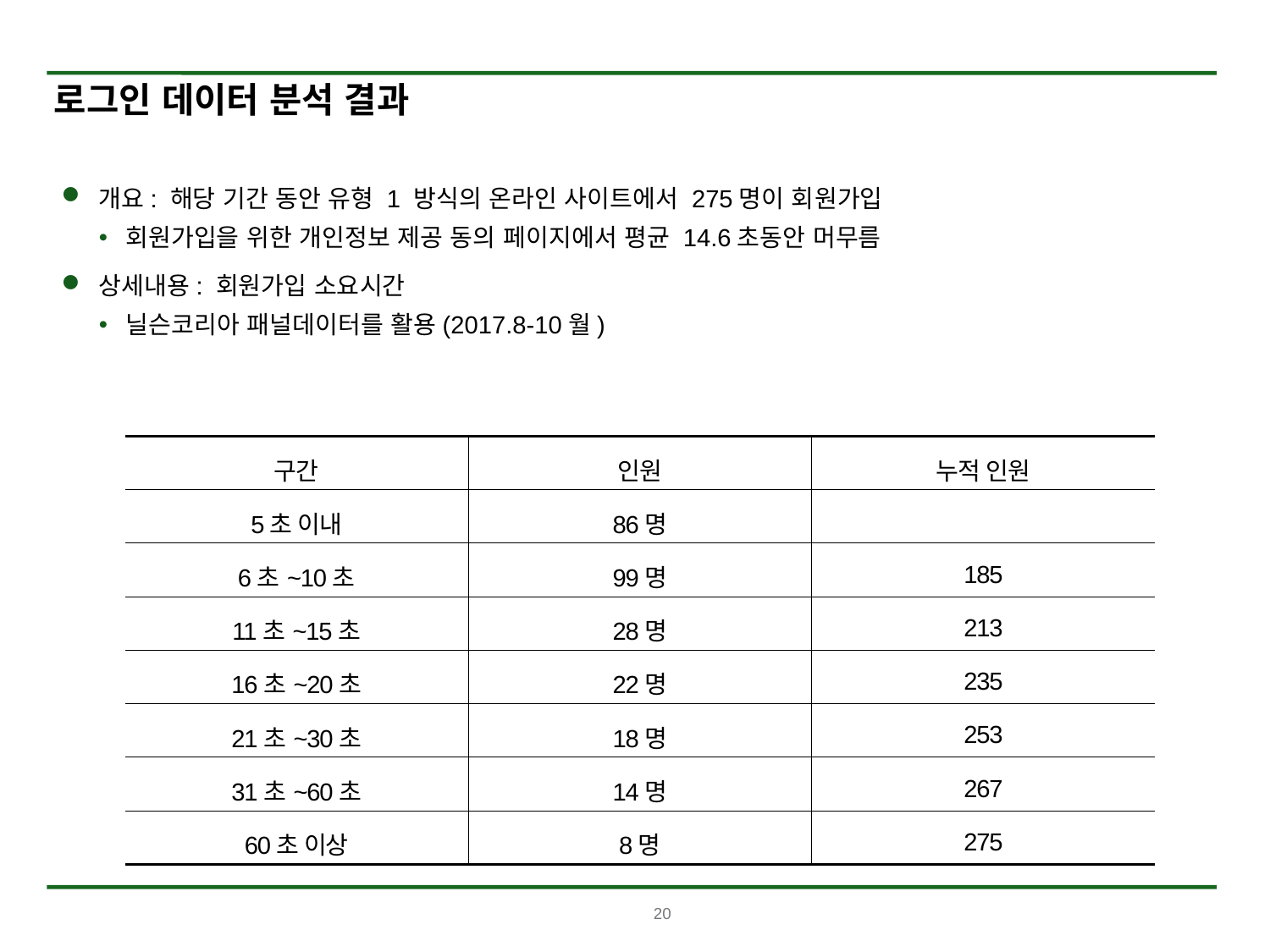

# 로그인 데이터 분석 결과
개요: 해당 기간 동안 유형 1 방식의 온라인 사이트에서 275명이 회원가입
회원가입을 위한 개인정보 제공 동의 페이지에서 평균 14.6초동안 머무름
상세내용: 회원가입 소요시간
닐슨코리아 패널데이터를 활용(2017.8-10월)
| 구간 | 인원 | 누적 인원 |
| --- | --- | --- |
| 5초 이내 | 86명 |  |
| 6초~10초 | 99명 | 185 |
| 11초~15초 | 28명 | 213 |
| 16초~20초 | 22명 | 235 |
| 21초~30초 | 18명 | 253 |
| 31초~60초 | 14명 | 267 |
| 60초 이상 | 8명 | 275 |